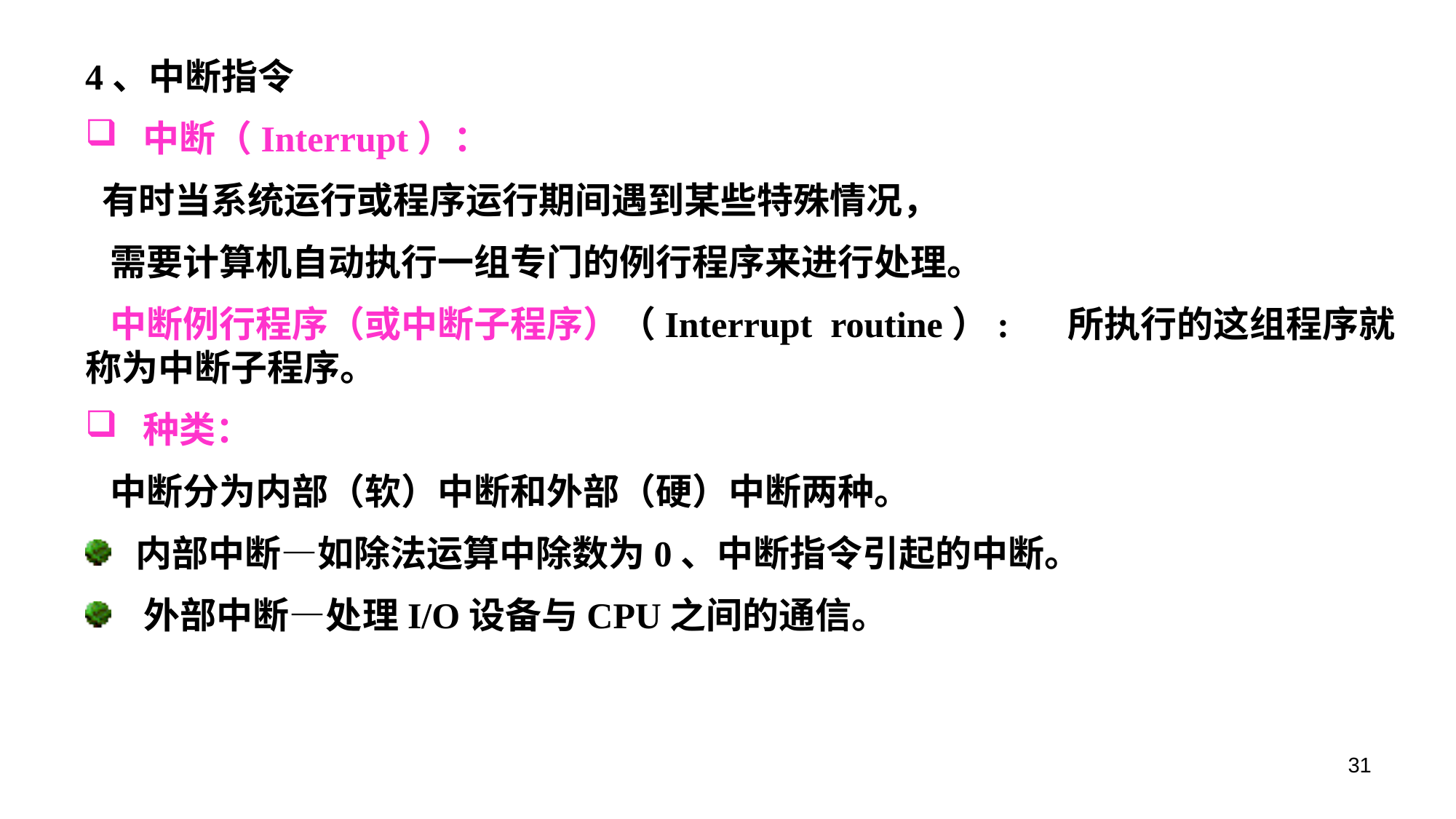

4、中断指令
  中断（Interrupt）：
 有时当系统运行或程序运行期间遇到某些特殊情况，
  需要计算机自动执行一组专门的例行程序来进行处理。
  中断例行程序（或中断子程序）（Interrupt  routine）:	所执行的这组程序就称为中断子程序。
  种类：
  中断分为内部（软）中断和外部（硬）中断两种。
  内部中断—如除法运算中除数为0、中断指令引起的中断。
   外部中断—处理I/O设备与CPU之间的通信。
31